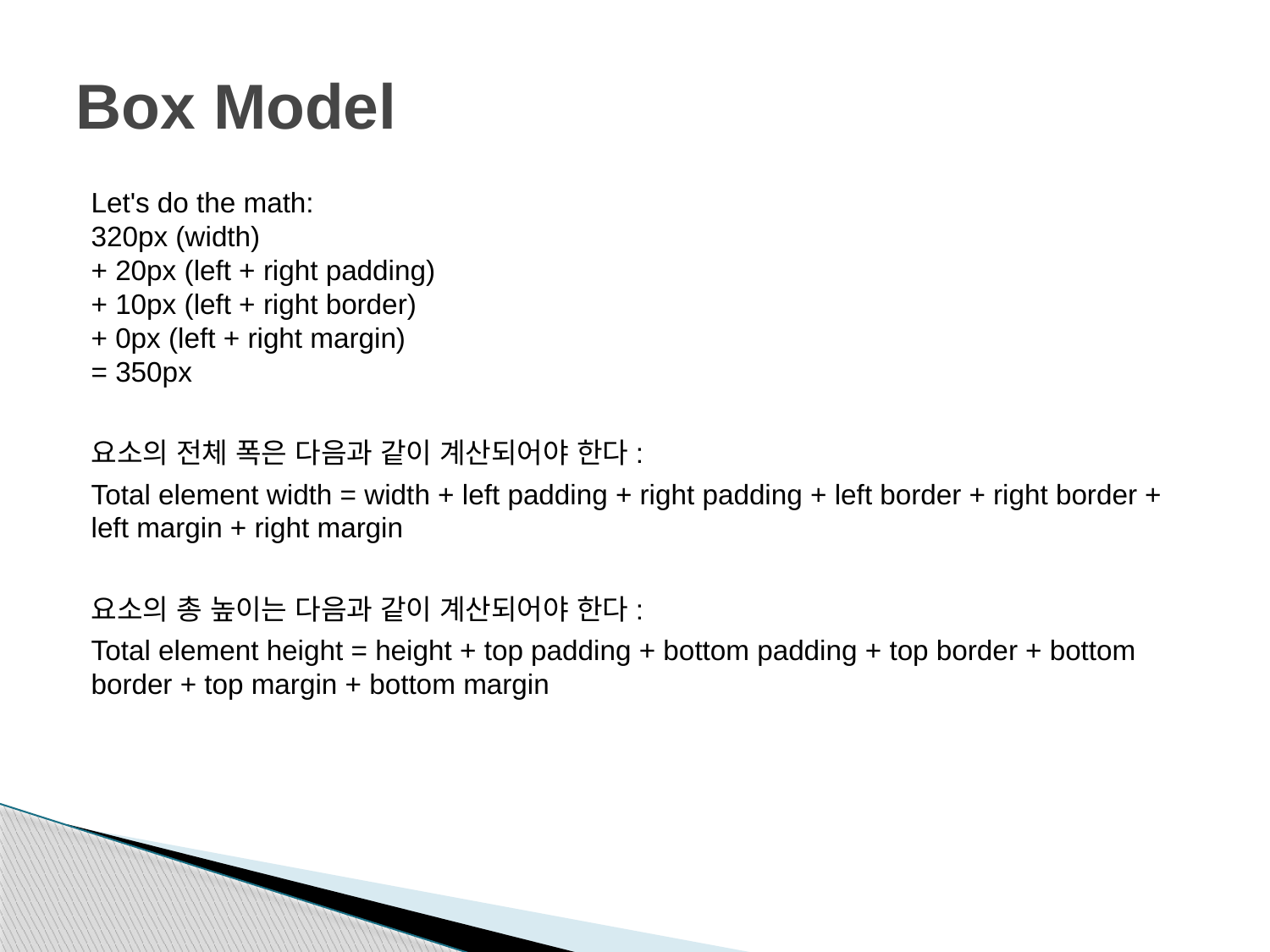

# Box Model
Let's do the math:
320px (width)
+ 20px (left + right padding)
+ 10px (left + right border)
+ 0px (left + right margin)
= 350px

요소의 전체 폭은 다음과 같이 계산되어야 한다:
Total element width = width + left padding + right padding + left border + right border + left margin + right margin

요소의 총 높이는 다음과 같이 계산되어야 한다:
Total element height = height + top padding + bottom padding + top border + bottom border + top margin + bottom margin